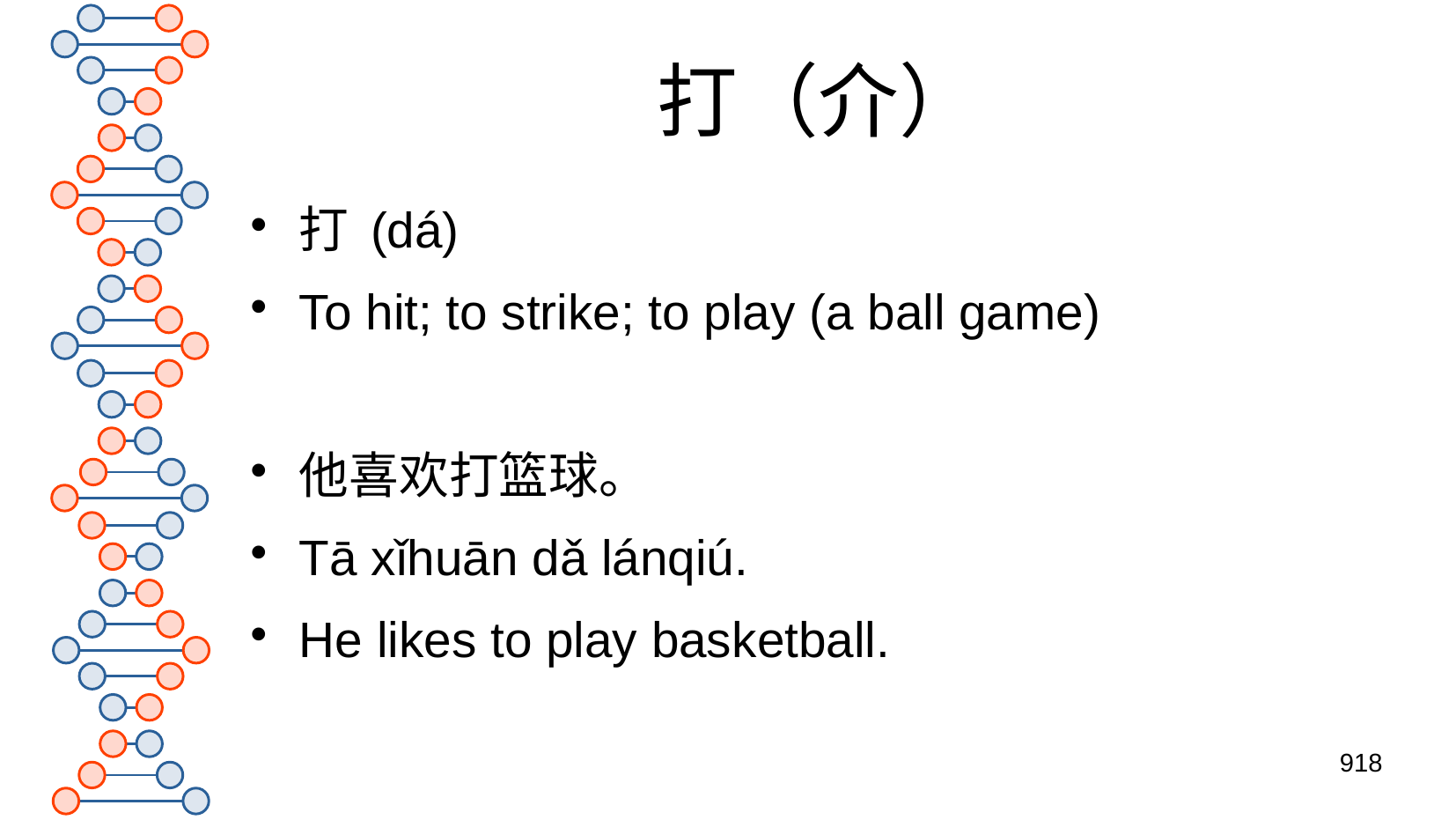

# 打（介）
打 (dá)
To hit; to strike; to play (a ball game)

他喜欢打篮球。
Tā xǐhuān dǎ lánqiú.
He likes to play basketball.

918